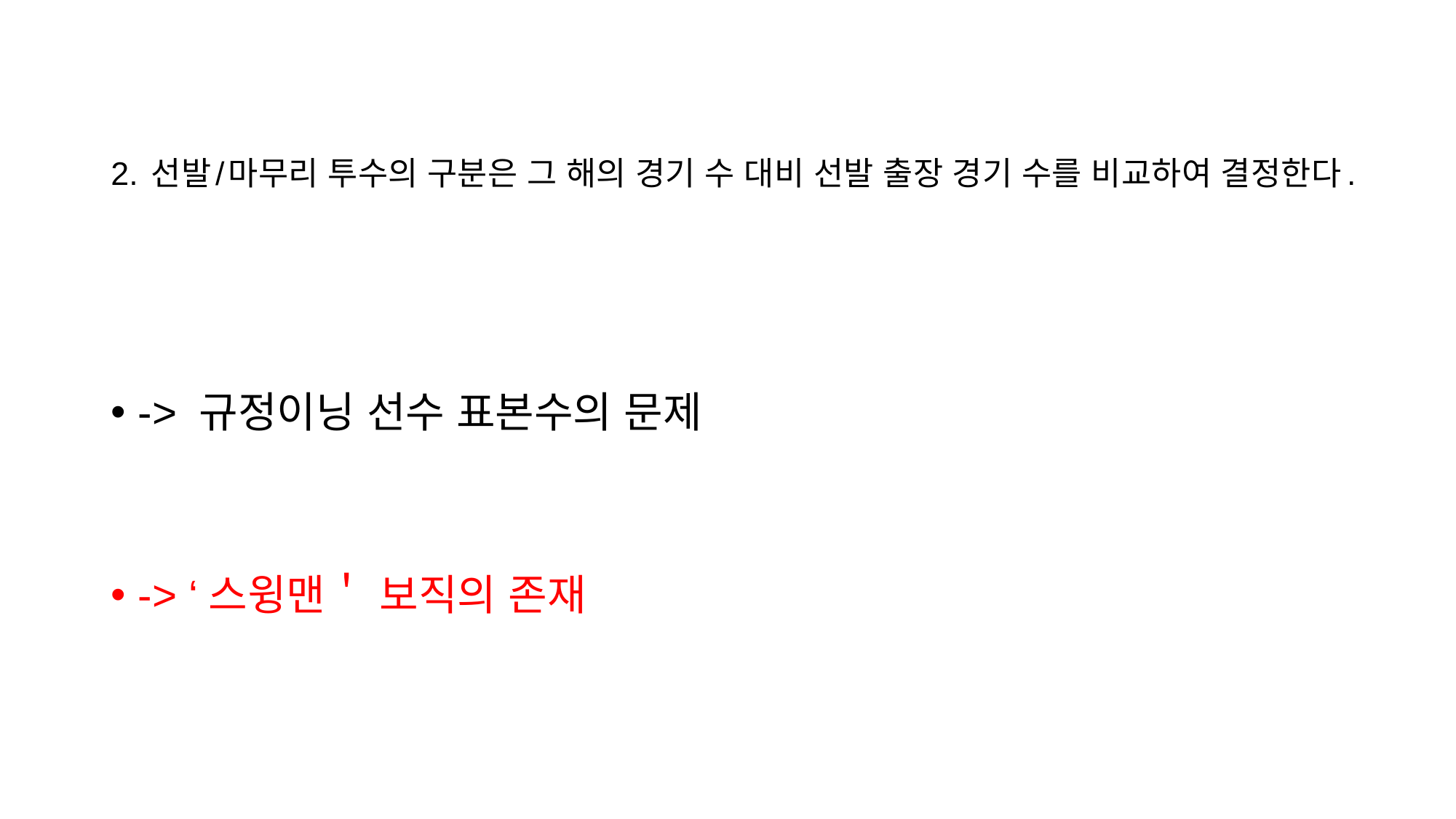

# 2. 선발/마무리 투수의 구분은 그 해의 경기 수 대비 선발 출장 경기 수를 비교하여 결정한다.
-> 규정이닝 선수 표본수의 문제

-> ‘스윙맨＇ 보직의 존재